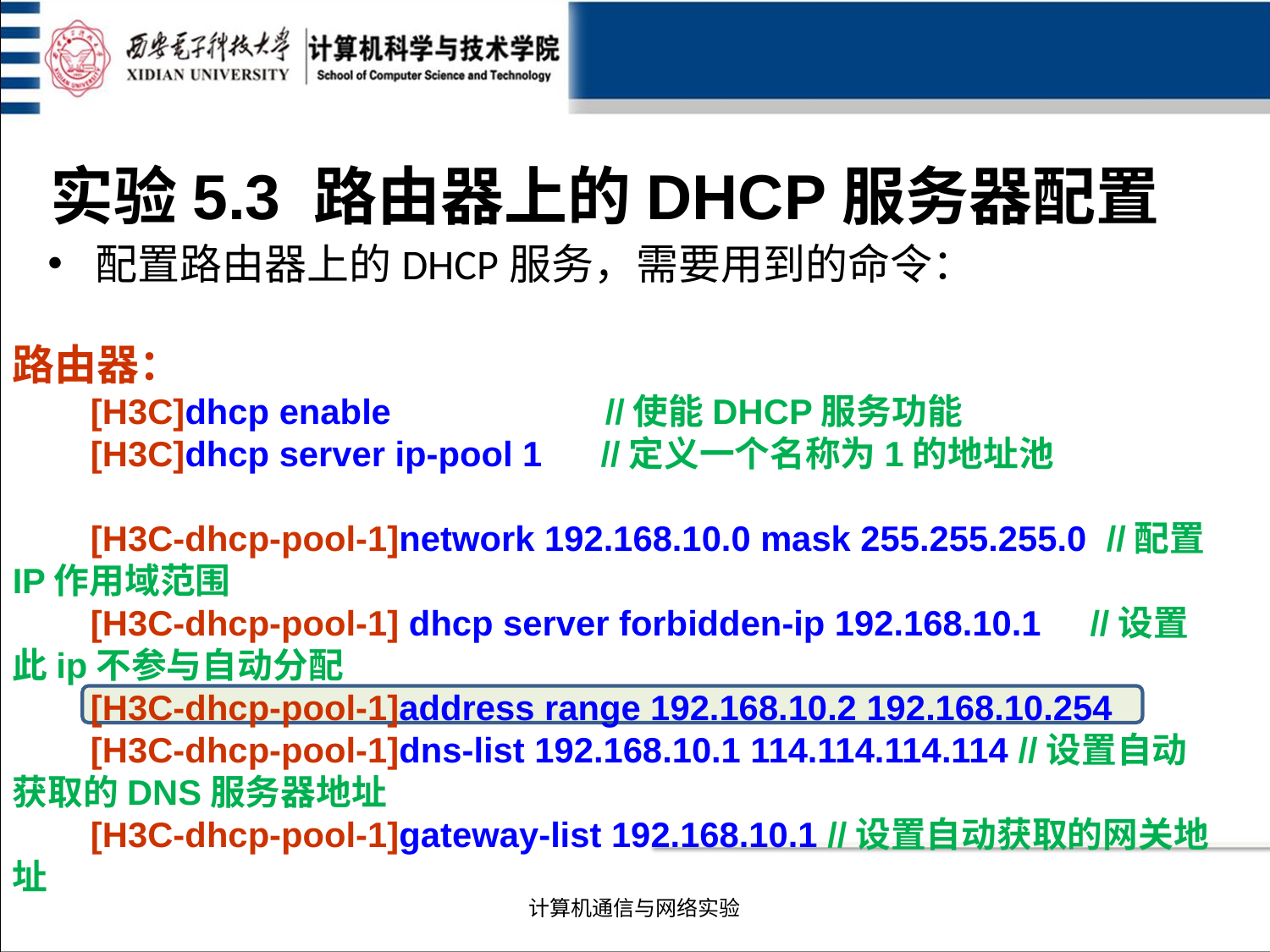

实验5.3 路由器上的DHCP服务器配置
配置路由器上的DHCP服务，需要用到的命令：
路由器：
        [H3C]dhcp enable                      //使能DHCP服务功能
        [H3C]dhcp server ip-pool 1      //定义一个名称为1的地址池

        [H3C-dhcp-pool-1]network 192.168.10.0 mask 255.255.255.0  //配置IP作用域范围
        [H3C-dhcp-pool-1] dhcp server forbidden-ip 192.168.10.1     //设置此ip不参与自动分配
        [H3C-dhcp-pool-1]address range 192.168.10.2 192.168.10.254
        [H3C-dhcp-pool-1]dns-list 192.168.10.1 114.114.114.114 //设置自动获取的DNS服务器地址
        [H3C-dhcp-pool-1]gateway-list 192.168.10.1 //设置自动获取的网关地址

计算机通信与网络实验